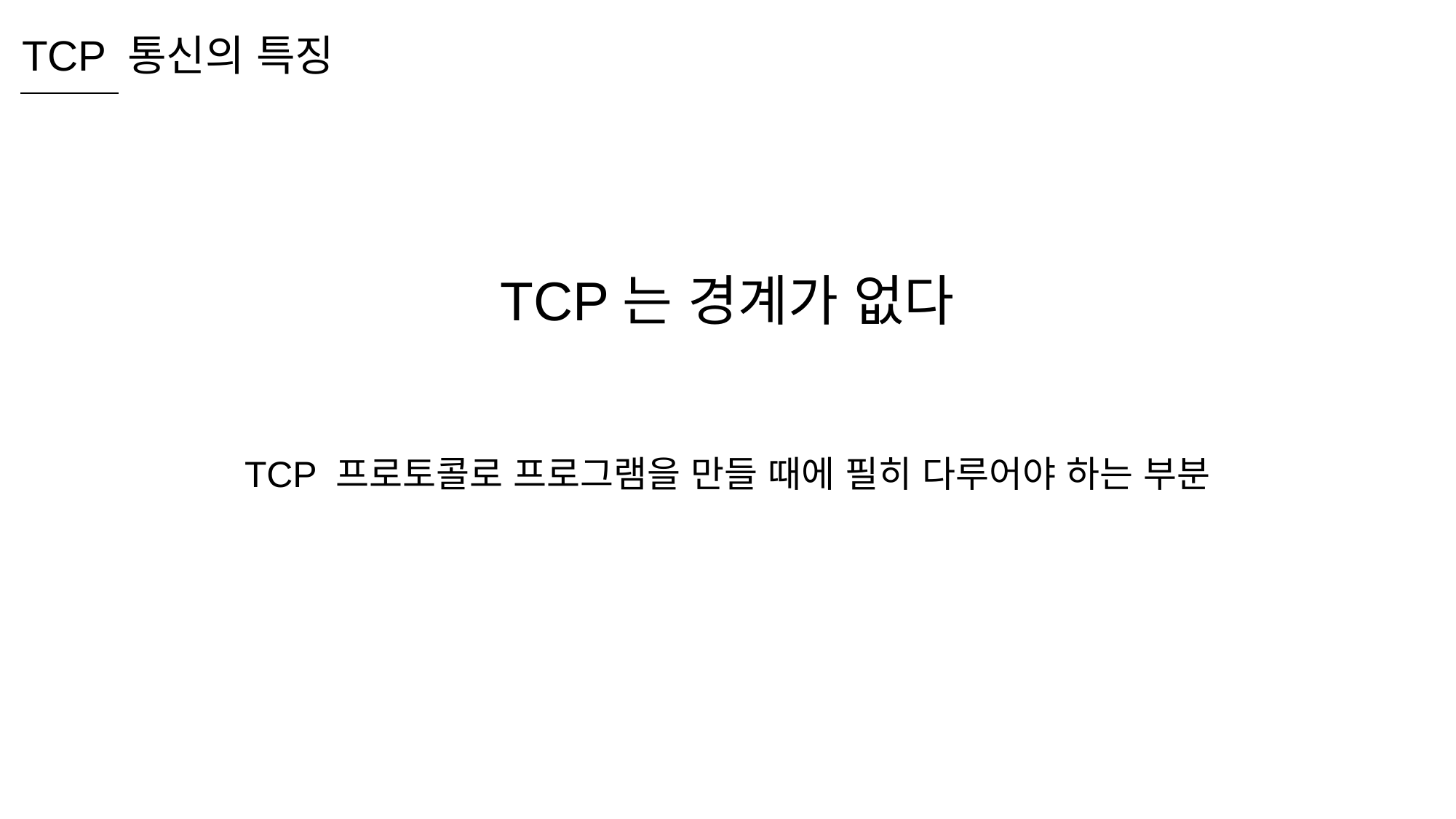

TCP 통신의 특징
TCP는 경계가 없다
TCP 프로토콜로 프로그램을 만들 때에 필히 다루어야 하는 부분